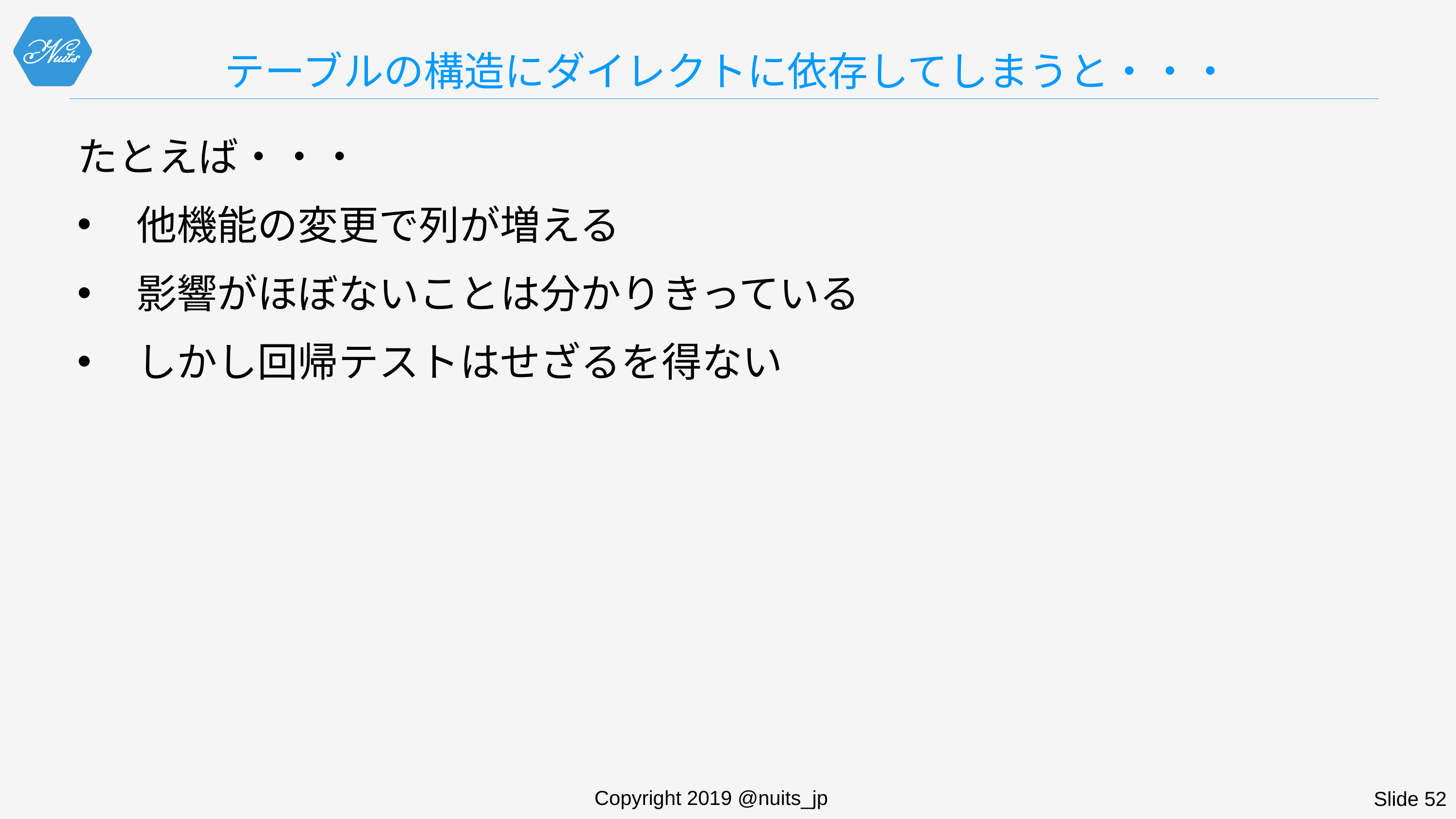

# テーブルの構造にダイレクトに依存してしまうと・・・
たとえば・・・
他機能の変更で列が増える
影響がほぼないことは分かりきっている
しかし回帰テストはせざるを得ない

Copyright 2019 @nuits_jp
Slide 52